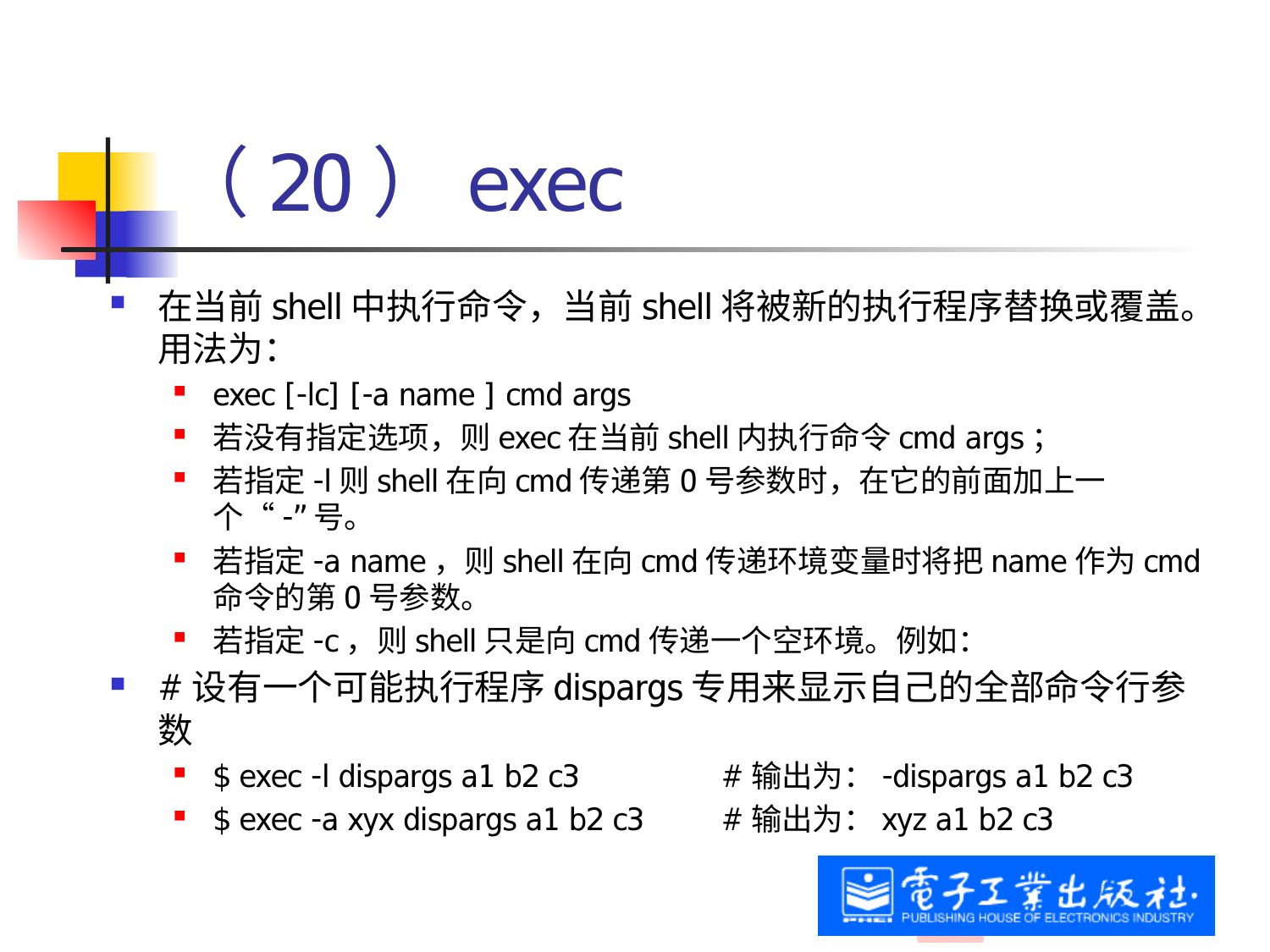

# （20）exec
在当前shell中执行命令，当前shell将被新的执行程序替换或覆盖。用法为：
exec [-lc] [-a name ] cmd args
若没有指定选项，则exec在当前shell内执行命令cmd args；
若指定-l则shell在向cmd传递第0号参数时，在它的前面加上一个“-”号。
若指定-a name，则shell在向cmd传递环境变量时将把name作为cmd命令的第0号参数。
若指定-c，则shell只是向cmd传递一个空环境。例如：
#设有一个可能执行程序dispargs专用来显示自己的全部命令行参数
$ exec -l dispargs a1 b2 c3 		#输出为：-dispargs a1 b2 c3
$ exec -a xyx dispargs a1 b2 c3 	#输出为：xyz a1 b2 c3